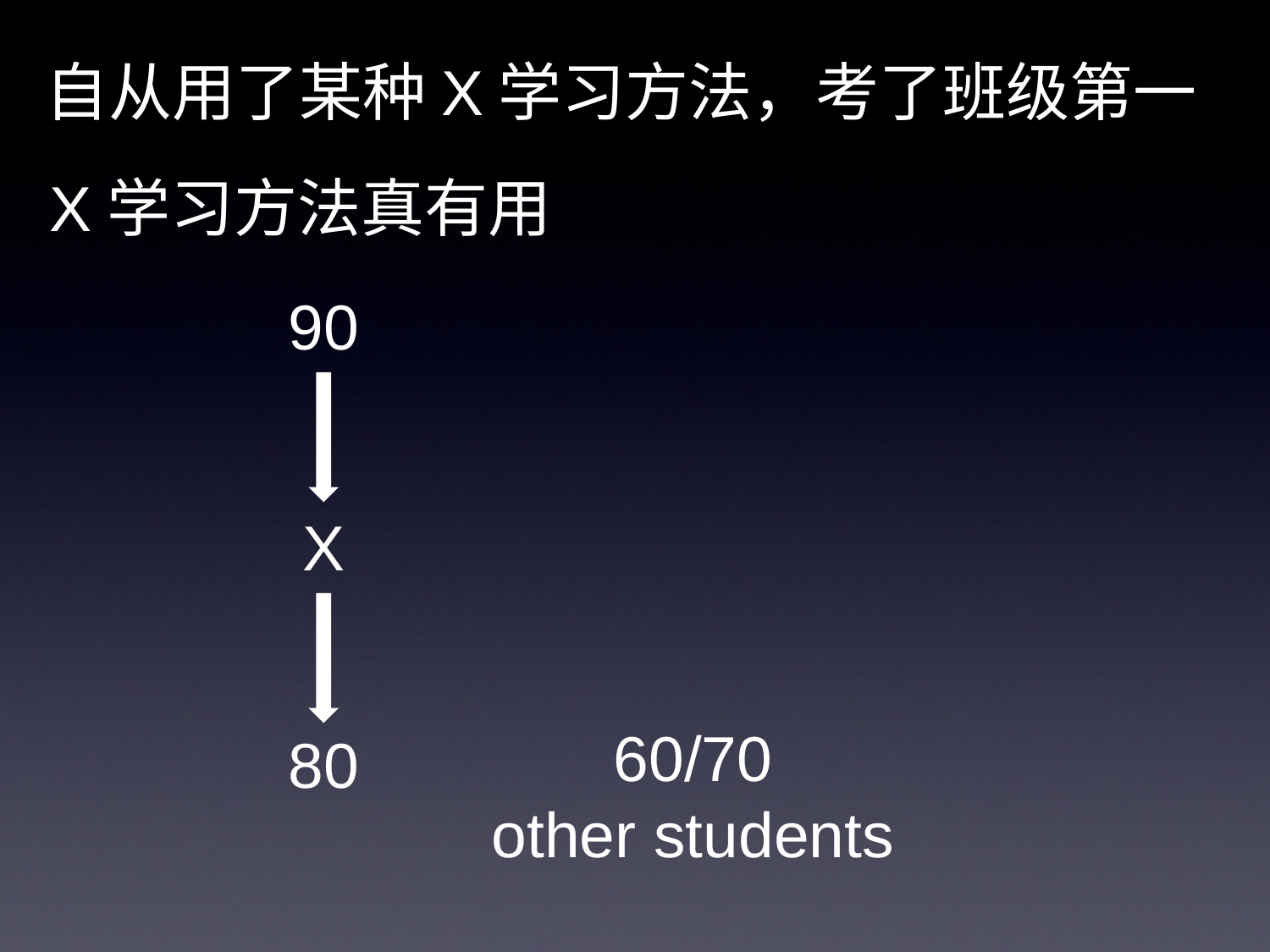

自从用了某种X学习方法，考了班级第一
X学习方法真有用
90

X

60/70
other students
80